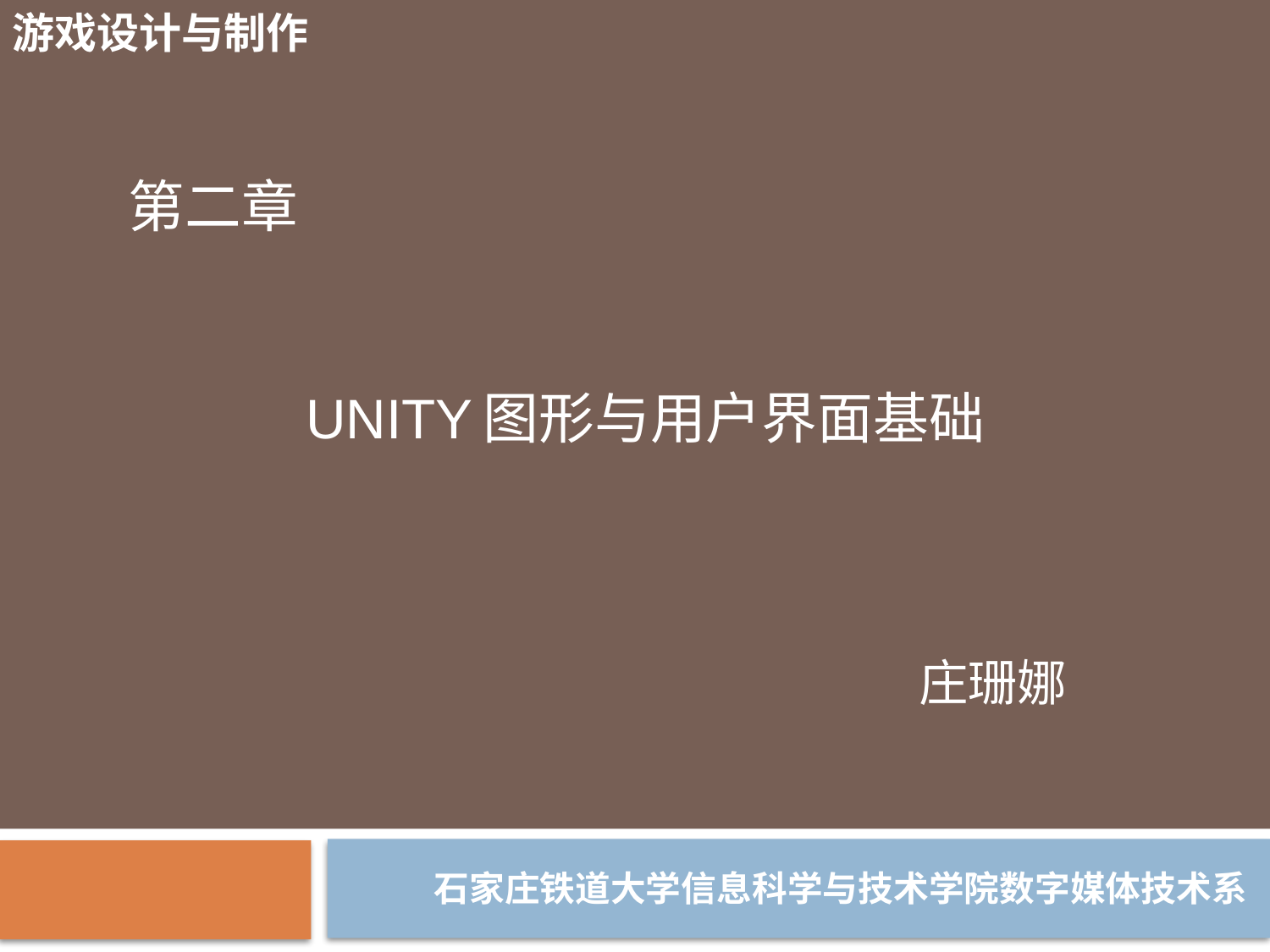

第二章
# UNITY图形与用户界面基础
庄珊娜
石家庄铁道大学信息科学与技术学院数字媒体技术系